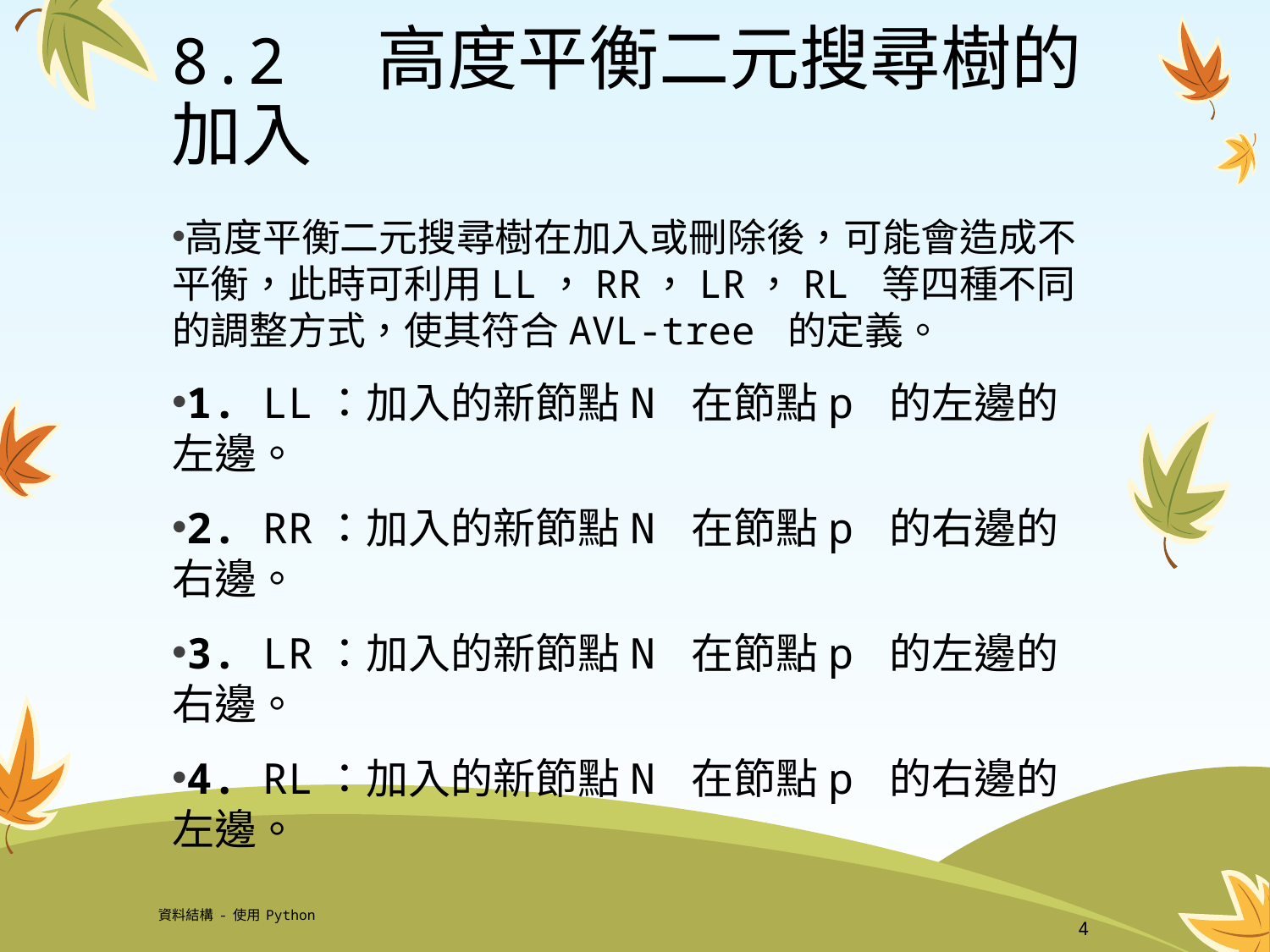

# 8.2  高度平衡二元搜尋樹的加入
高度平衡二元搜尋樹在加入或刪除後，可能會造成不平衡，此時可利用LL，RR，LR，RL 等四種不同的調整方式，使其符合AVL-tree 的定義。
1. LL：加入的新節點N 在節點p 的左邊的左邊。
2. RR：加入的新節點N 在節點p 的右邊的右邊。
3. LR：加入的新節點N 在節點p 的左邊的右邊。
4. RL：加入的新節點N 在節點p 的右邊的左邊。
資料結構-使用Python
4